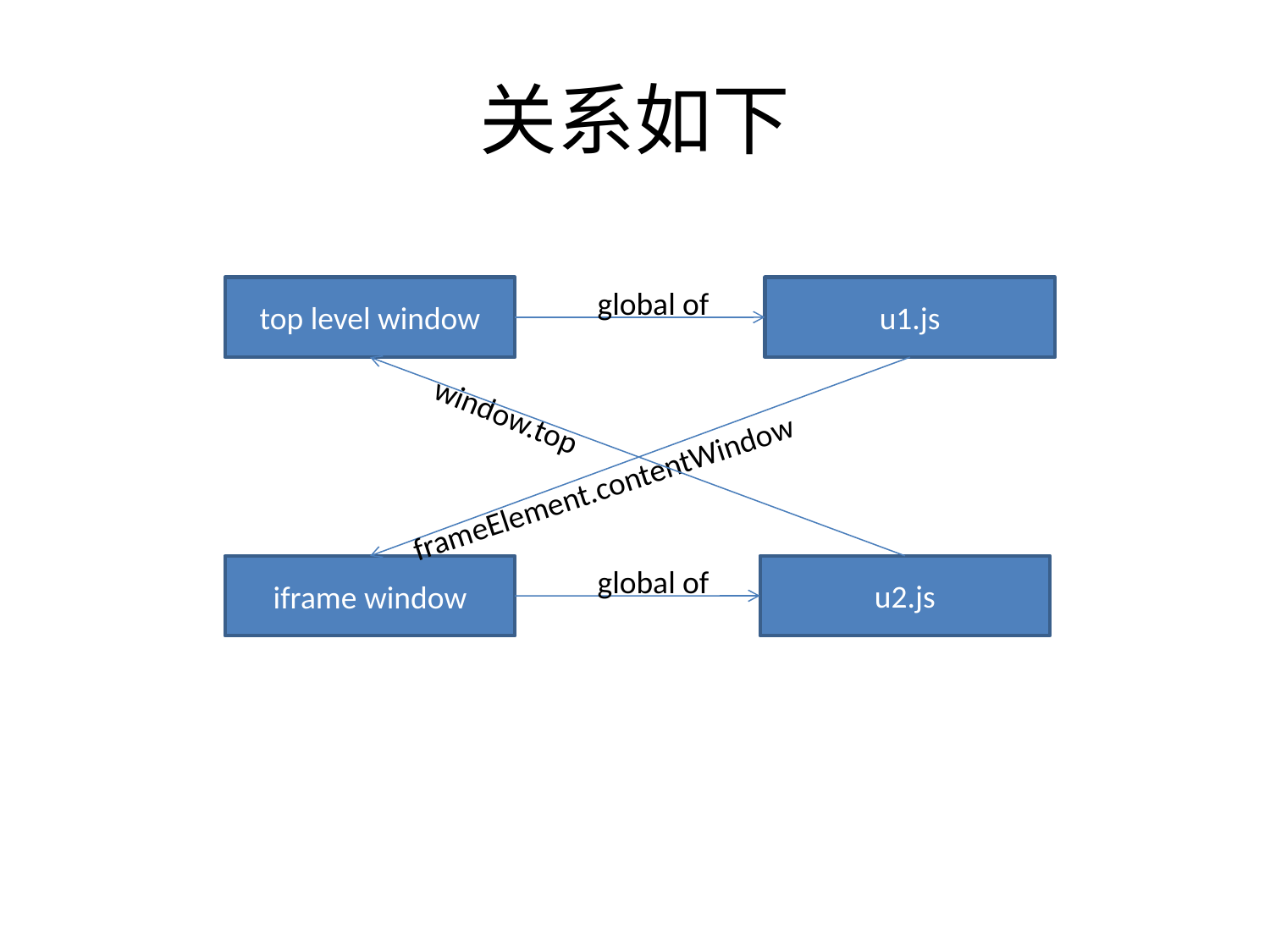

# 关系如下
top level window
global of
u1.js
window.top
frameElement.contentWindow
u2.js
iframe window
global of